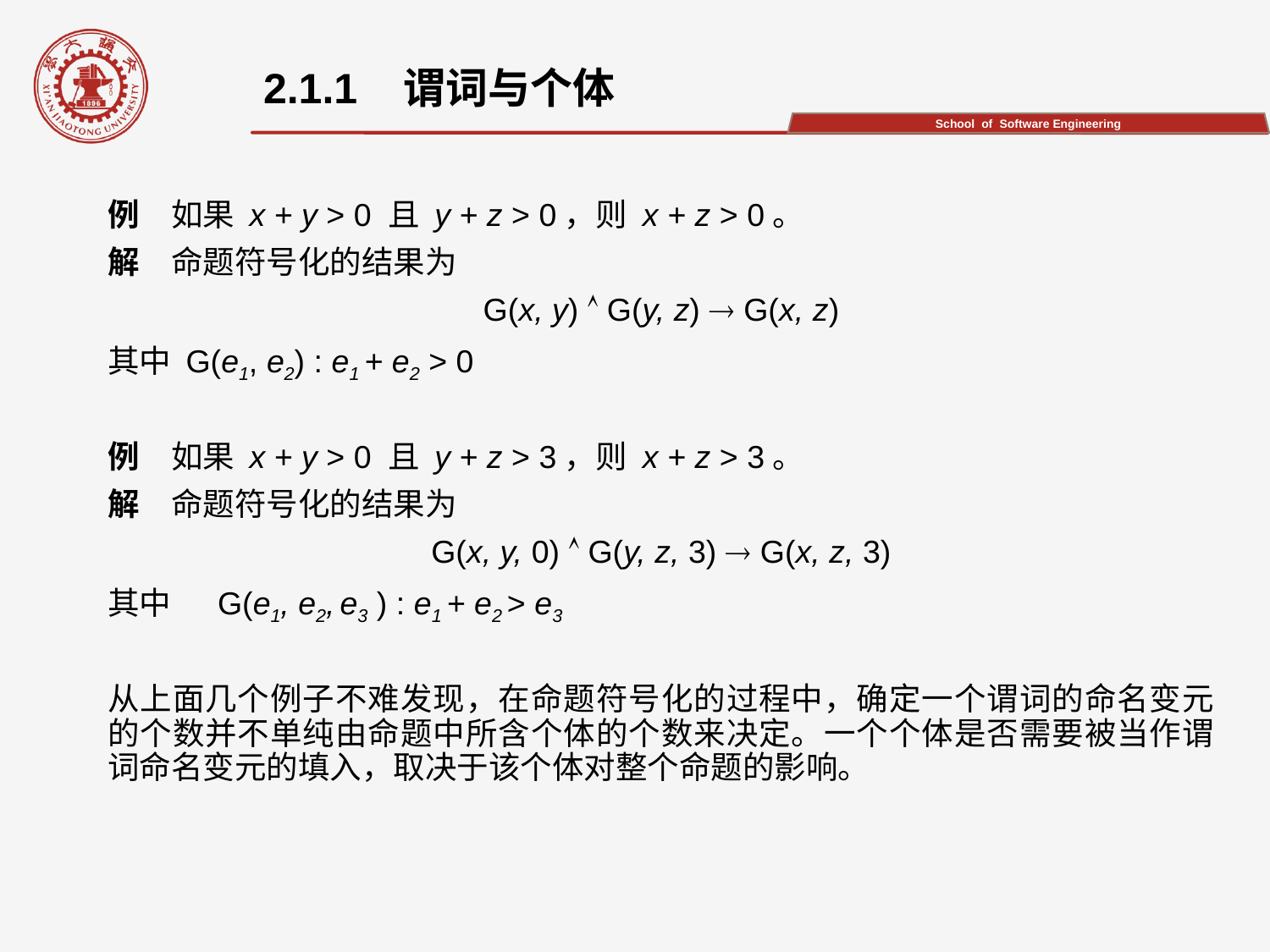

2.1.1   谓词与个体
例　如果 x + y > 0 且 y + z > 0，则 x + z > 0。
解　命题符号化的结果为
G(x, y) ∧ G(y, z) → G(x, z)
其中 G(e1, e2) : e1 + e2 > 0

例　如果 x + y > 0 且 y + z > 3，则 x + z > 3。
解　命题符号化的结果为
G(x, y, 0) ∧ G(y, z, 3) → G(x, z, 3)
其中　 G(e1, e2, e3 ) : e1 + e2 > e3

从上面几个例子不难发现，在命题符号化的过程中，确定一个谓词的命名变元的个数并不单纯由命题中所含个体的个数来决定。一个个体是否需要被当作谓词命名变元的填入，取决于该个体对整个命题的影响。